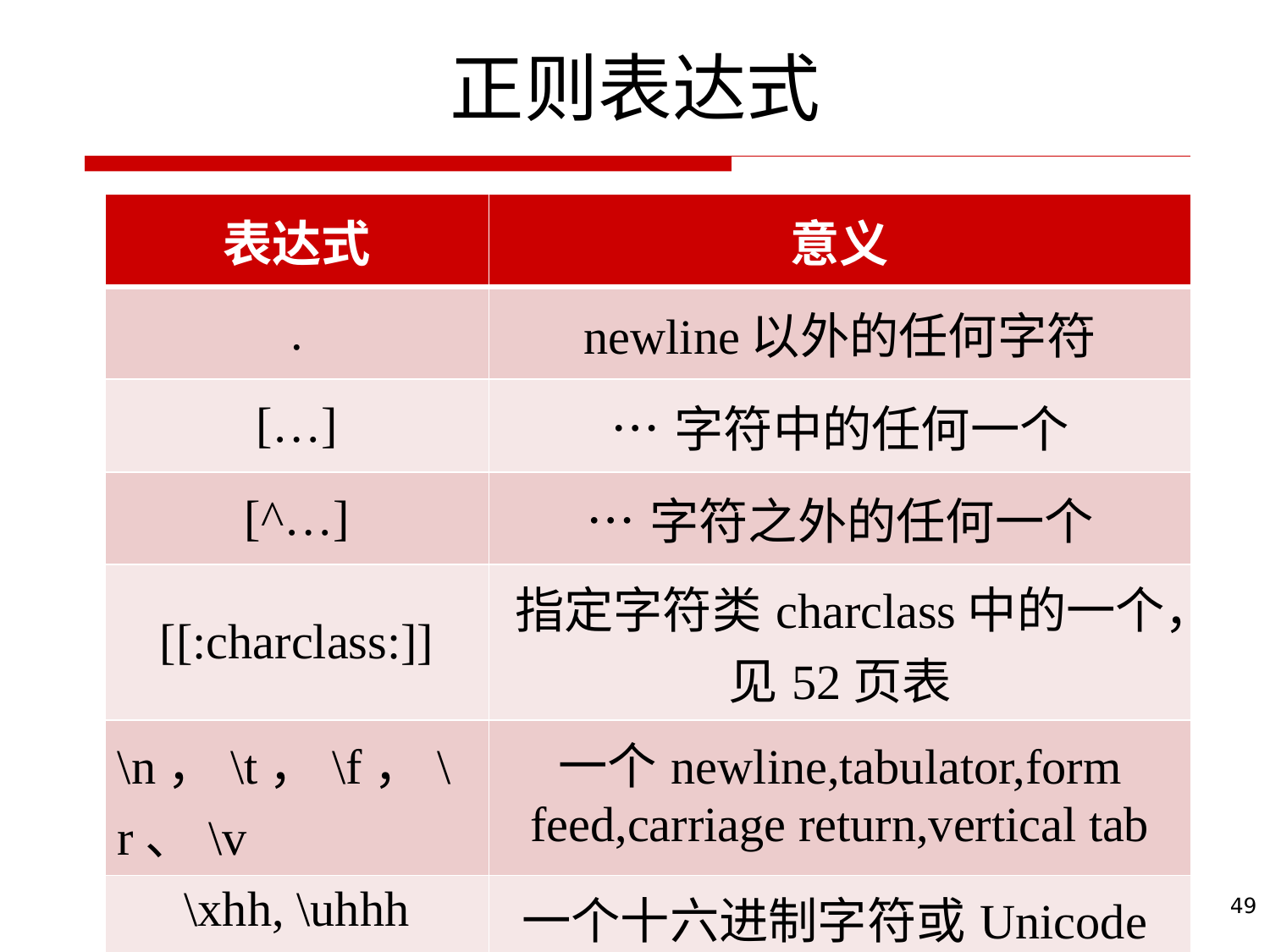

# 正则表达式
| 表达式 | 意义 |
| --- | --- |
| . | newline以外的任何字符 |
| […] | …字符中的任何一个 |
| [^…] | …字符之外的任何一个 |
| [[:charclass:]] | 指定字符类charclass中的一个，见52页表 |
| \n，\t，\f，\r、\v | 一个newline,tabulator,form feed,carriage return,vertical tab |
| \xhh, \uhhh | 一个十六进制字符或Unicode字符 |

49